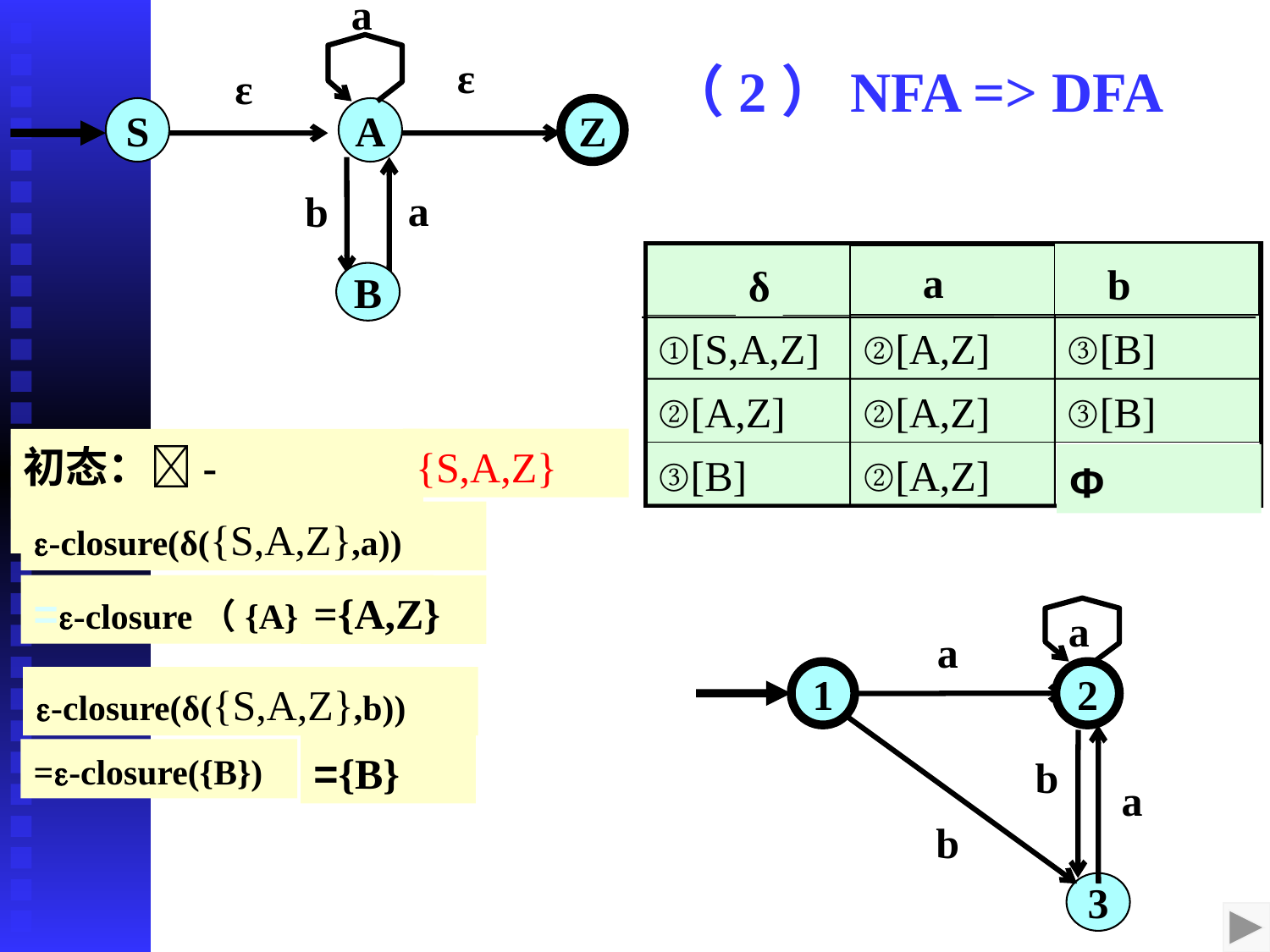

a

ε
ε
S
A
Z

a
b
B
（2）NFA => DFA

δ
a
b
①[S,A,Z]
②[A,Z]
③[B]

②[A,Z]

②[A,Z]
③[B]
{S,A,Z}
初态：ε-closure(S)=
③[B]
②[A,Z]
Φ
ε-closure(δ({S,A,Z},a))

=ε-closure（{A}）
={A,Z}

a
a
1
2

b
a
b
3
ε-closure(δ({S,A,Z},b))
={B}
=ε-closure({B})
2020/10/7